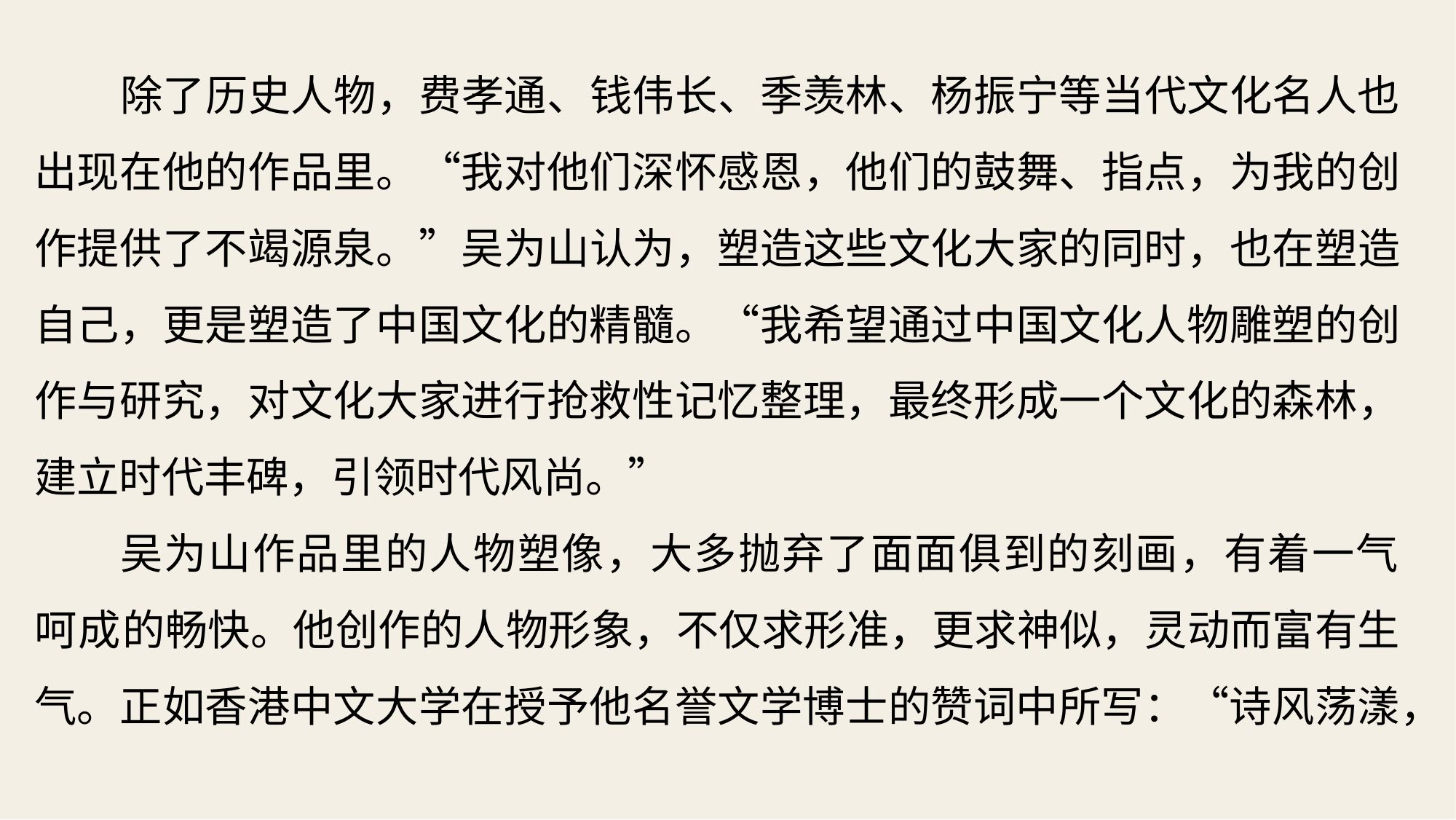

除了历史人物，费孝通、钱伟长、季羡林、杨振宁等当代文化名人也出现在他的作品里。“我对他们深怀感恩，他们的鼓舞、指点，为我的创作提供了不竭源泉。”吴为山认为，塑造这些文化大家的同时，也在塑造自己，更是塑造了中国文化的精髓。“我希望通过中国文化人物雕塑的创作与研究，对文化大家进行抢救性记忆整理，最终形成一个文化的森林，建立时代丰碑，引领时代风尚。”
吴为山作品里的人物塑像，大多抛弃了面面俱到的刻画，有着一气呵成的畅快。他创作的人物形象，不仅求形准，更求神似，灵动而富有生气。正如香港中文大学在授予他名誉文学博士的赞词中所写：“诗风荡漾，